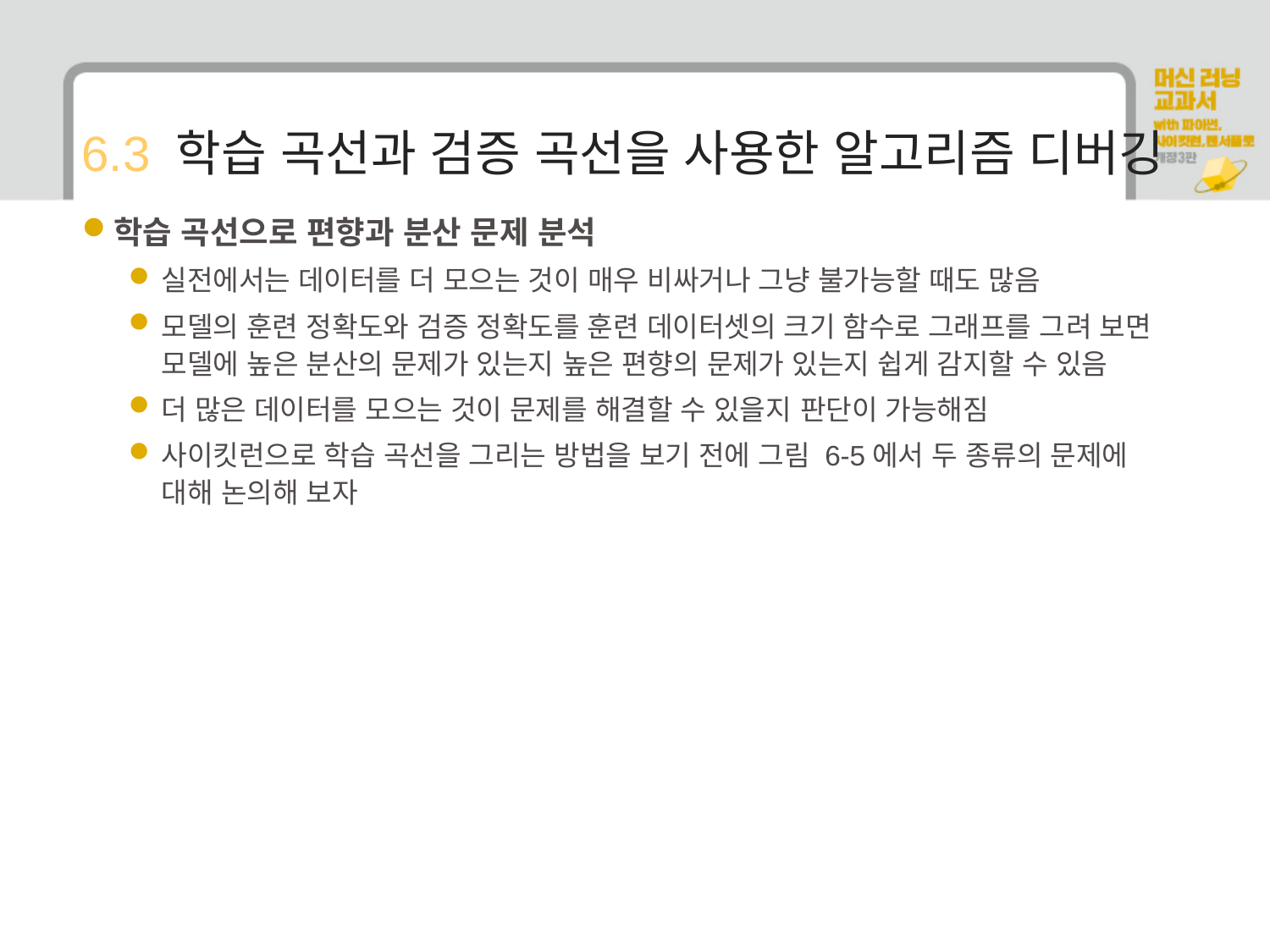

# 6.3 학습 곡선과 검증 곡선을 사용한 알고리즘 디버깅
학습 곡선으로 편향과 분산 문제 분석
실전에서는 데이터를 더 모으는 것이 매우 비싸거나 그냥 불가능할 때도 많음
모델의 훈련 정확도와 검증 정확도를 훈련 데이터셋의 크기 함수로 그래프를 그려 보면 모델에 높은 분산의 문제가 있는지 높은 편향의 문제가 있는지 쉽게 감지할 수 있음
더 많은 데이터를 모으는 것이 문제를 해결할 수 있을지 판단이 가능해짐
사이킷런으로 학습 곡선을 그리는 방법을 보기 전에 그림 6-5에서 두 종류의 문제에 대해 논의해 보자